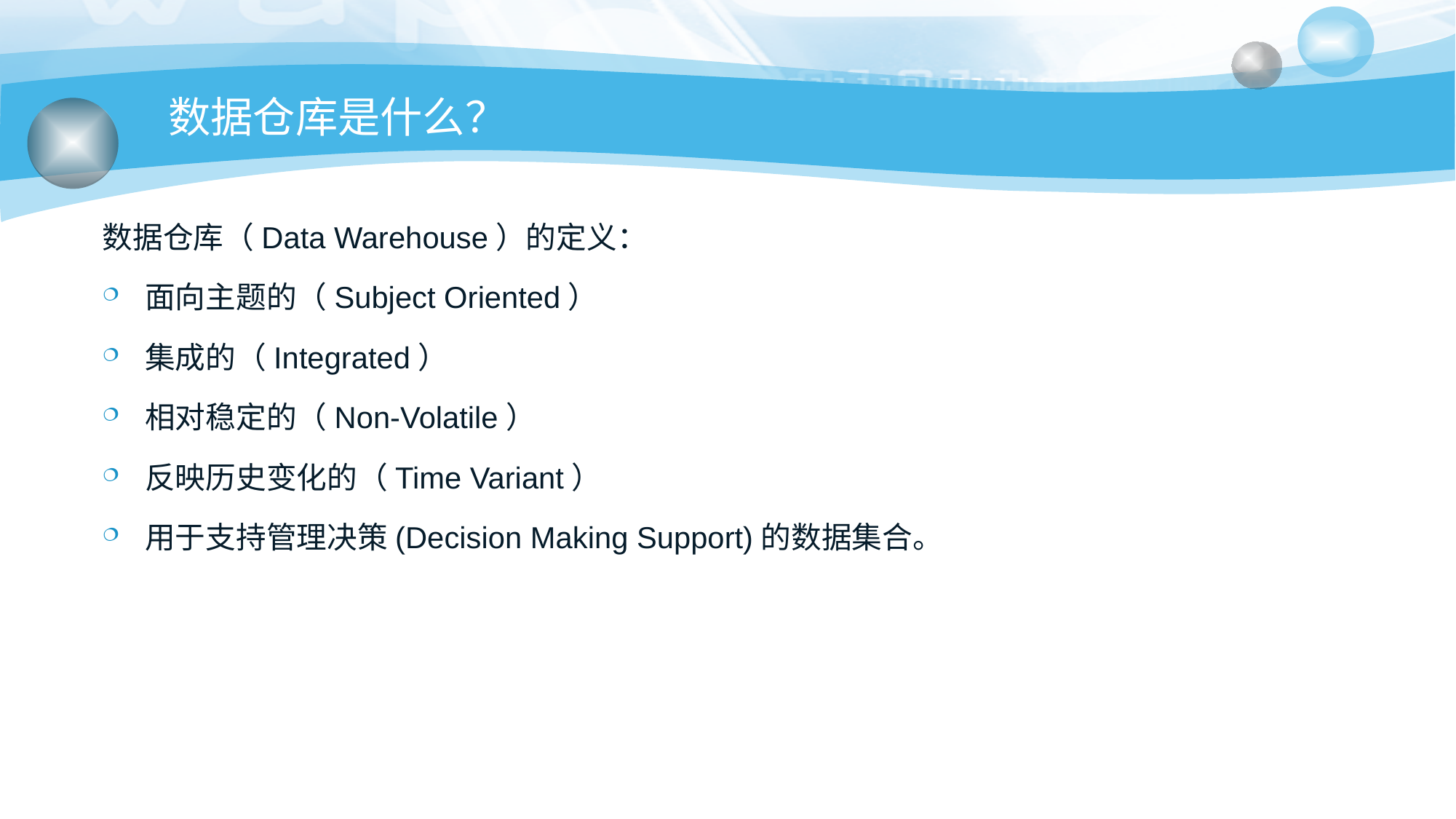

# 数据仓库是什么？
数据仓库（Data Warehouse）的定义：
面向主题的（Subject Oriented）
集成的（Integrated）
相对稳定的（Non-Volatile）
反映历史变化的（Time Variant）
用于支持管理决策(Decision Making Support)的数据集合。